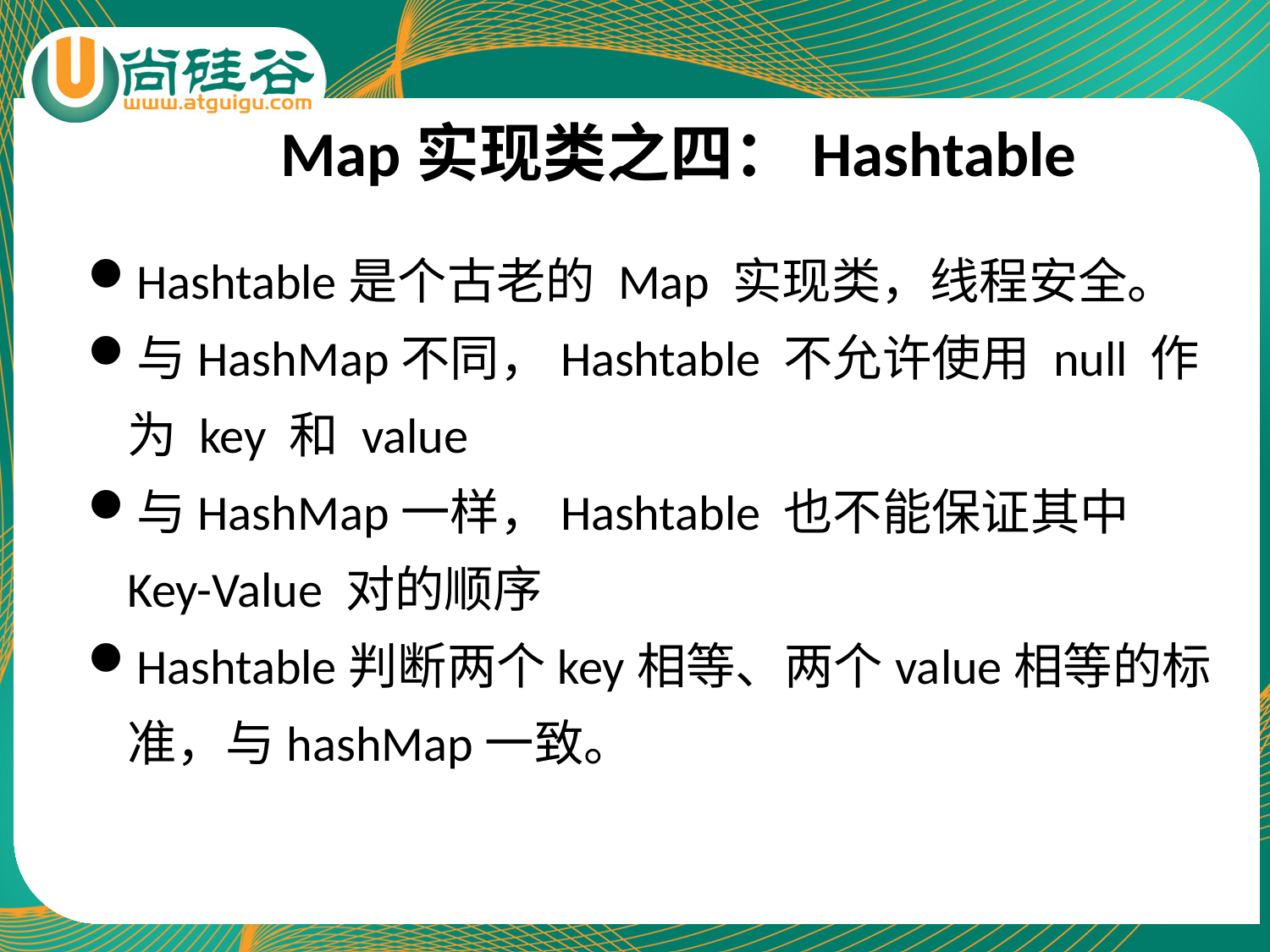

# Map实现类之四：Hashtable
Hashtable是个古老的 Map 实现类，线程安全。
与HashMap不同，Hashtable 不允许使用 null 作为 key 和 value
与HashMap一样，Hashtable 也不能保证其中 Key-Value 对的顺序
Hashtable判断两个key相等、两个value相等的标准，与hashMap一致。